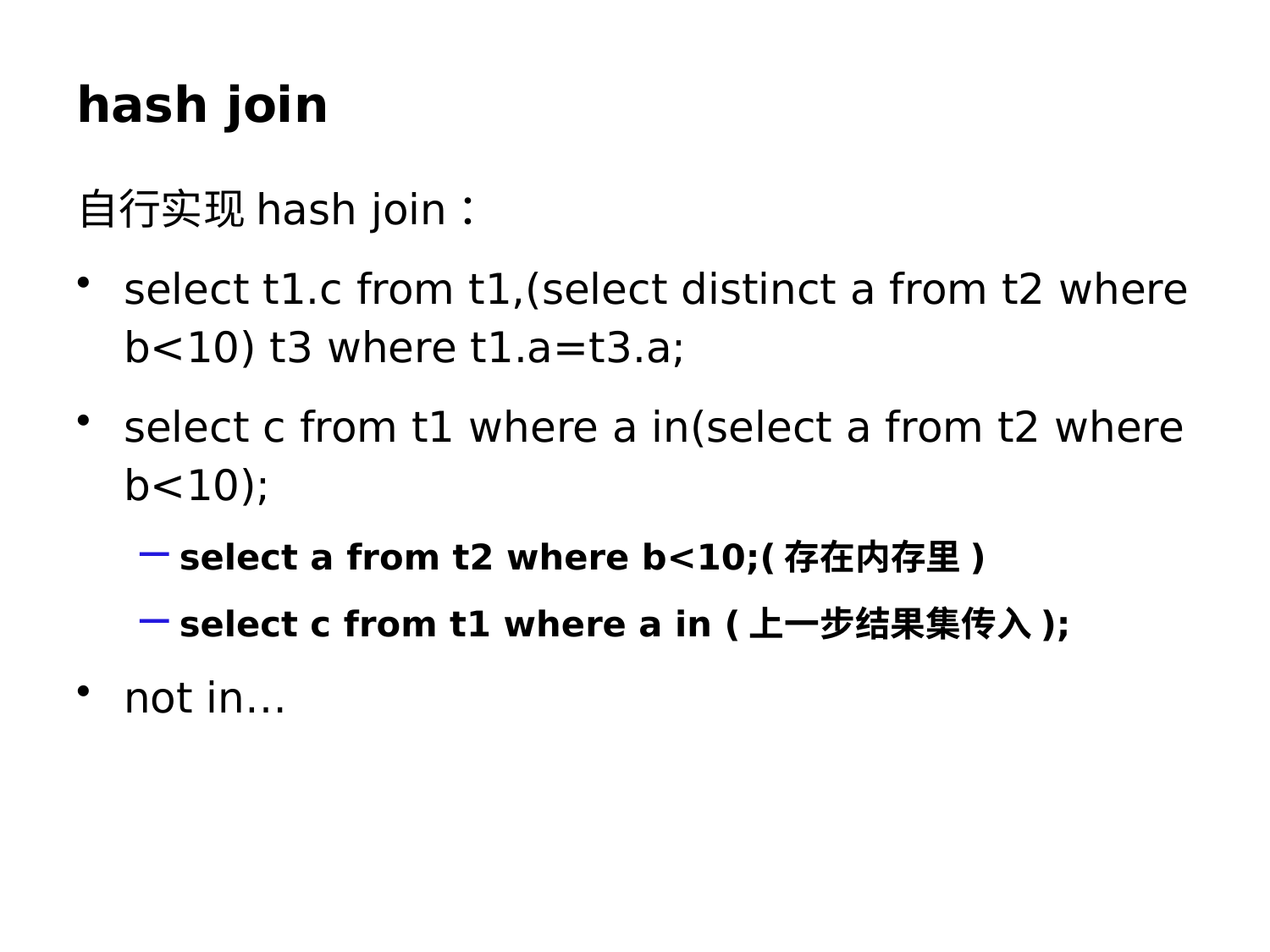

# hash join
自行实现hash join：
select t1.c from t1,(select distinct a from t2 where b<10) t3 where t1.a=t3.a;
select c from t1 where a in(select a from t2 where b<10);
select a from t2 where b<10;(存在内存里)
select c from t1 where a in (上一步结果集传入);
not in…